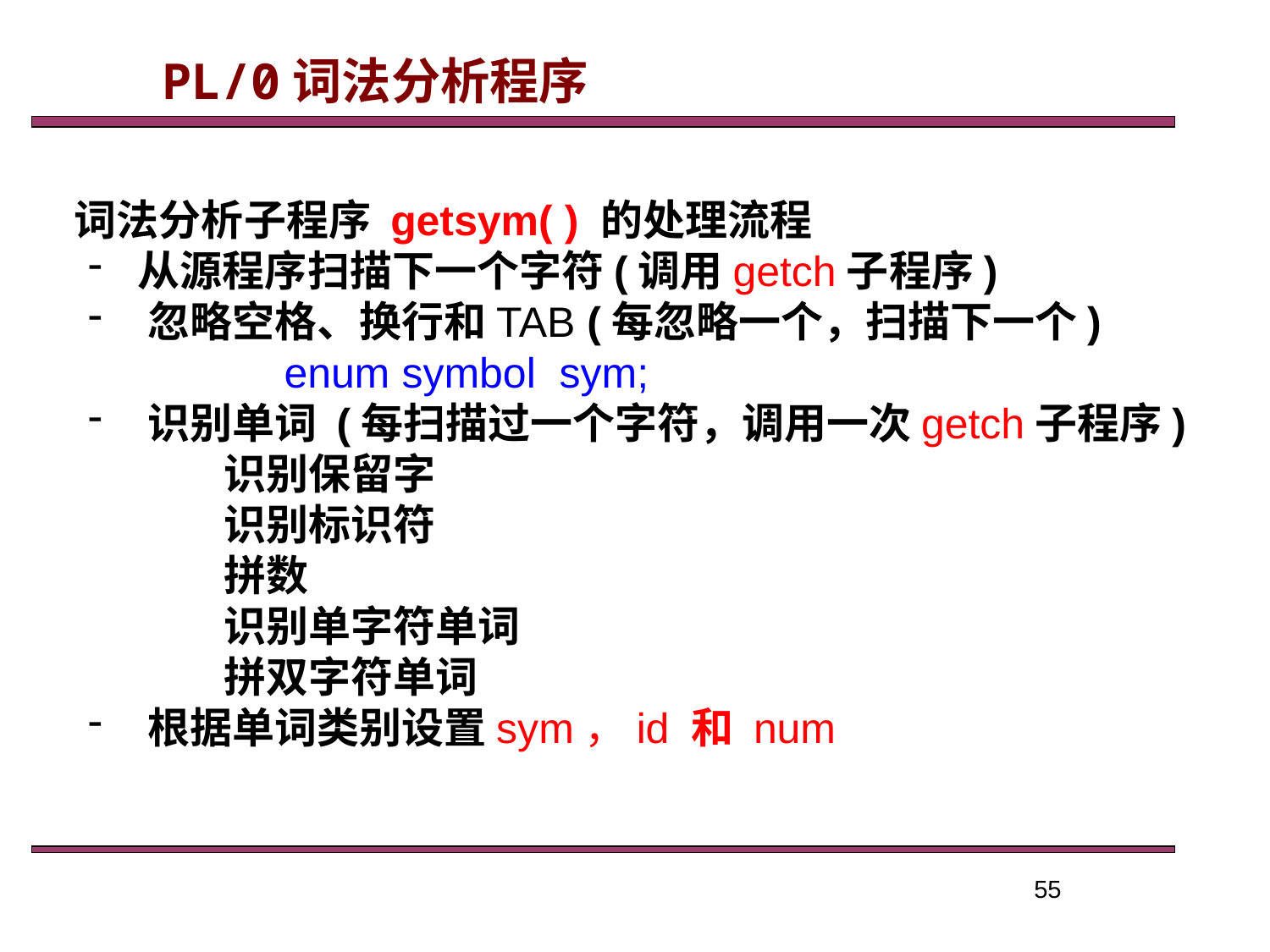

PL/0词法分析程序
 词法分析子程序 getsym( ) 的处理流程
 从源程序扫描下一个字符(调用getch子程序)
  忽略空格、换行和TAB (每忽略一个，扫描下一个)
              enum symbol  sym;
  识别单词 (每扫描过一个字符，调用一次getch子程序)
          识别保留字
          识别标识符
          拼数
          识别单字符单词
          拼双字符单词
  根据单词类别设置sym，id 和 num
55